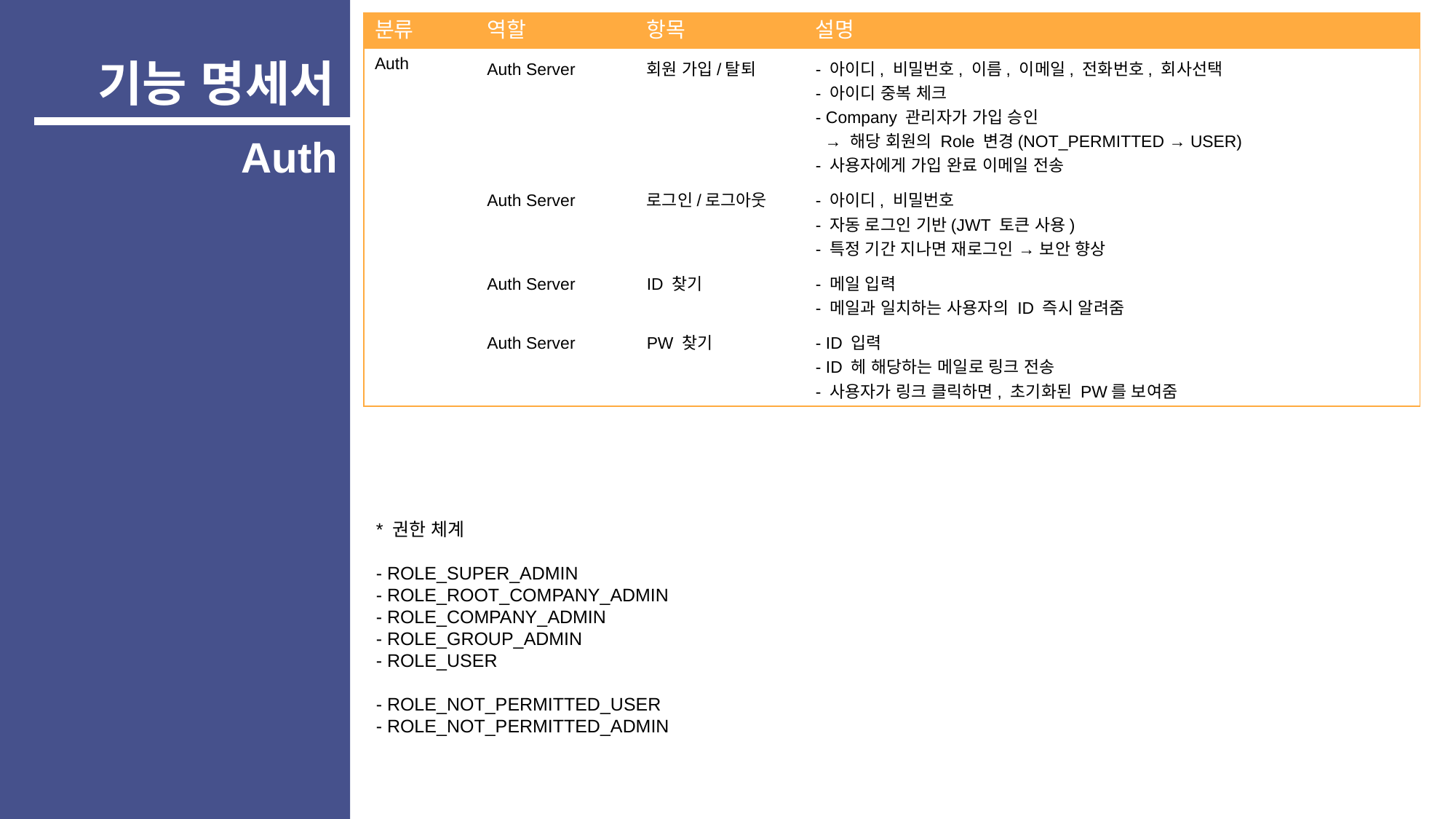

| 분류 | 역할 | 항목 | 설명 |
| --- | --- | --- | --- |
| Auth | Auth Server | 회원 가입/탈퇴 | - 아이디​, 비밀번호​, 이름​, 이메일, 전화번호, 회사선택 - 아이디 중복 체크 - Company 관리자가 가입 승인   → 해당 회원의 Role 변경(NOT\_PERMITTED → USER) - 사용자에게 가입 완료 이메일 전송 |
|  | Auth Server | 로그인/로그아웃 | - 아이디, 비밀번호 - 자동 로그인 기반(JWT 토큰 사용) - 특정 기간 지나면 재로그인 → 보안 향상 |
|  | Auth Server | ID 찾기 | - 메일 입력 - 메일과 일치하는 사용자의 ID 즉시 알려줌 |
|  | Auth Server | PW 찾기 | - ID 입력 - ID 헤 해당하는 메일로 링크 전송 - 사용자가 링크 클릭하면, 초기화된 PW를 보여줌 |
기능 명세서

Auth
* 권한 체계

- ROLE_SUPER_ADMIN
- ROLE_ROOT_COMPANY_ADMIN
- ROLE_COMPANY_ADMIN
- ROLE_GROUP_ADMIN
- ROLE_USER

- ROLE_NOT_PERMITTED_USER
- ROLE_NOT_PERMITTED_ADMIN